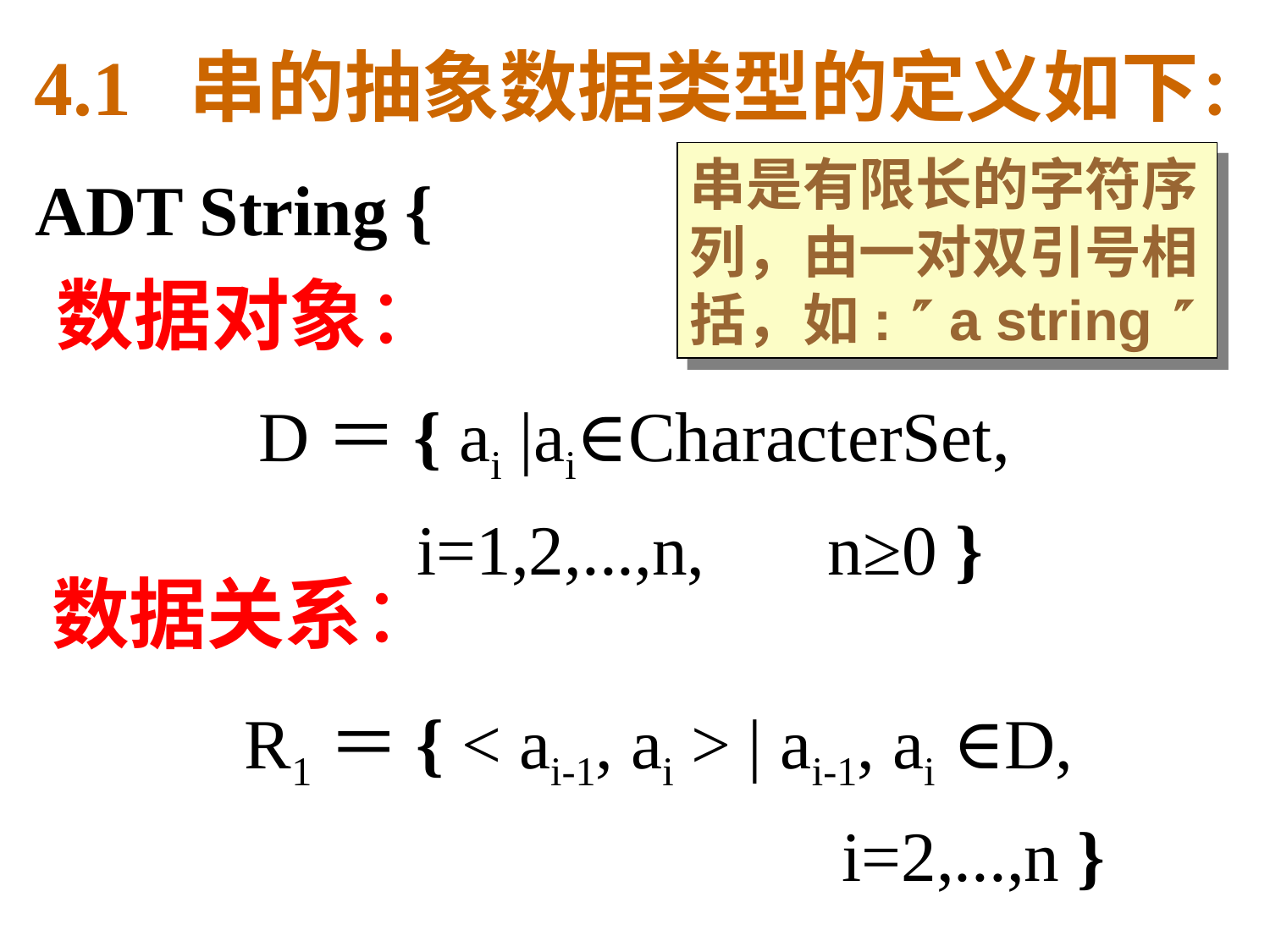

4.1  串的抽象数据类型的定义如下：

串是有限长的字符序列，由一对双引号相括，如: ″ a string ″
ADT String {
 数据对象：
D＝{ ai |ai∈CharacterSet,
         i=1,2,...,n,       n≥0 }
数据关系：
R1＝{ < ai-1, ai > | ai-1, ai ∈D,
                                  i=2,...,n }